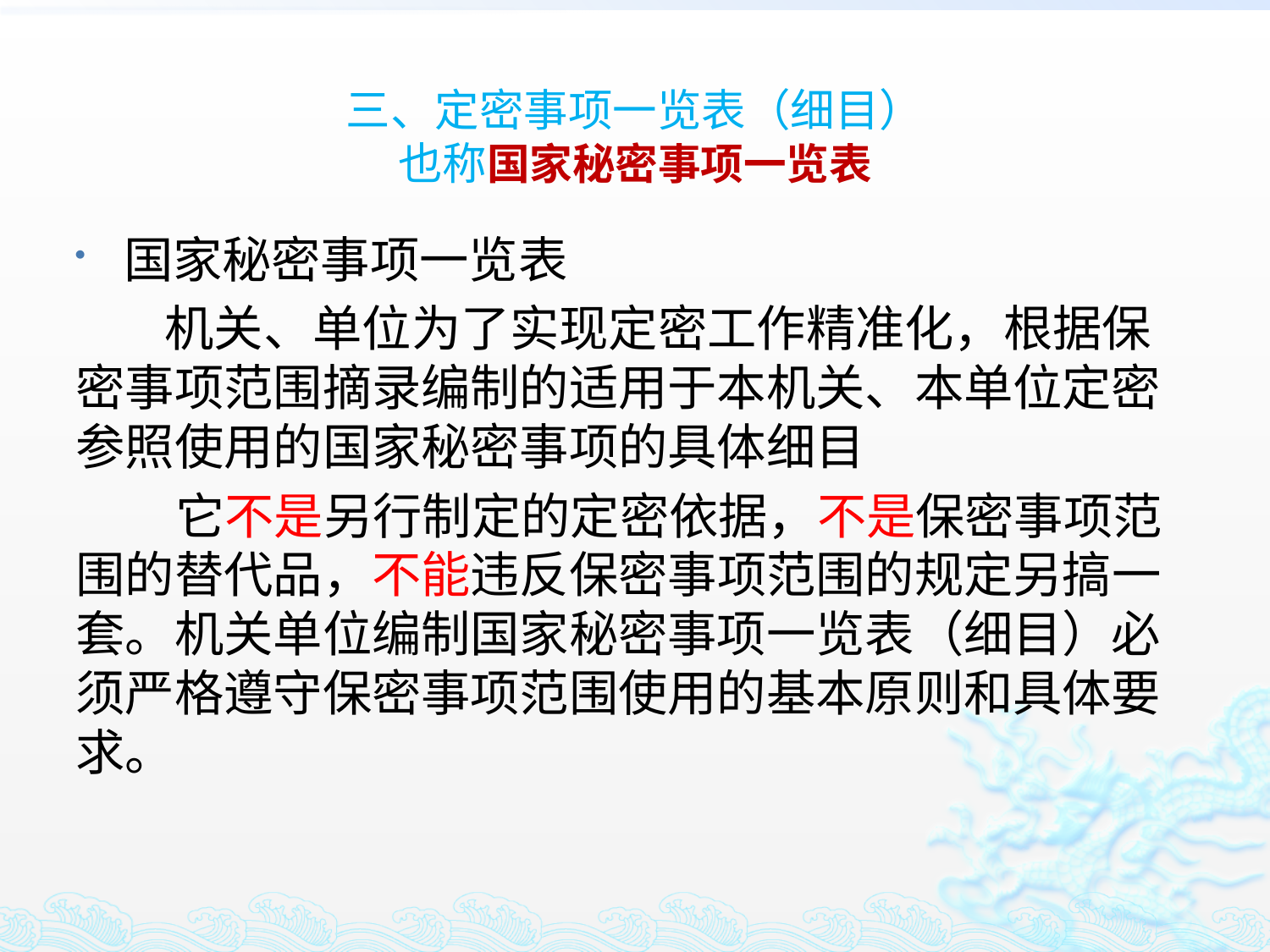

国家秘密事项一览表
       机关、单位为了实现定密工作精准化，根据保密事项范围摘录编制的适用于本机关、本单位定密参照使用的国家秘密事项的具体细目
        它不是另行制定的定密依据，不是保密事项范围的替代品，不能违反保密事项范围的规定另搞一套。机关单位编制国家秘密事项一览表（细目）必须严格遵守保密事项范围使用的基本原则和具体要求。
三、定密事项一览表（细目）
也称国家秘密事项一览表